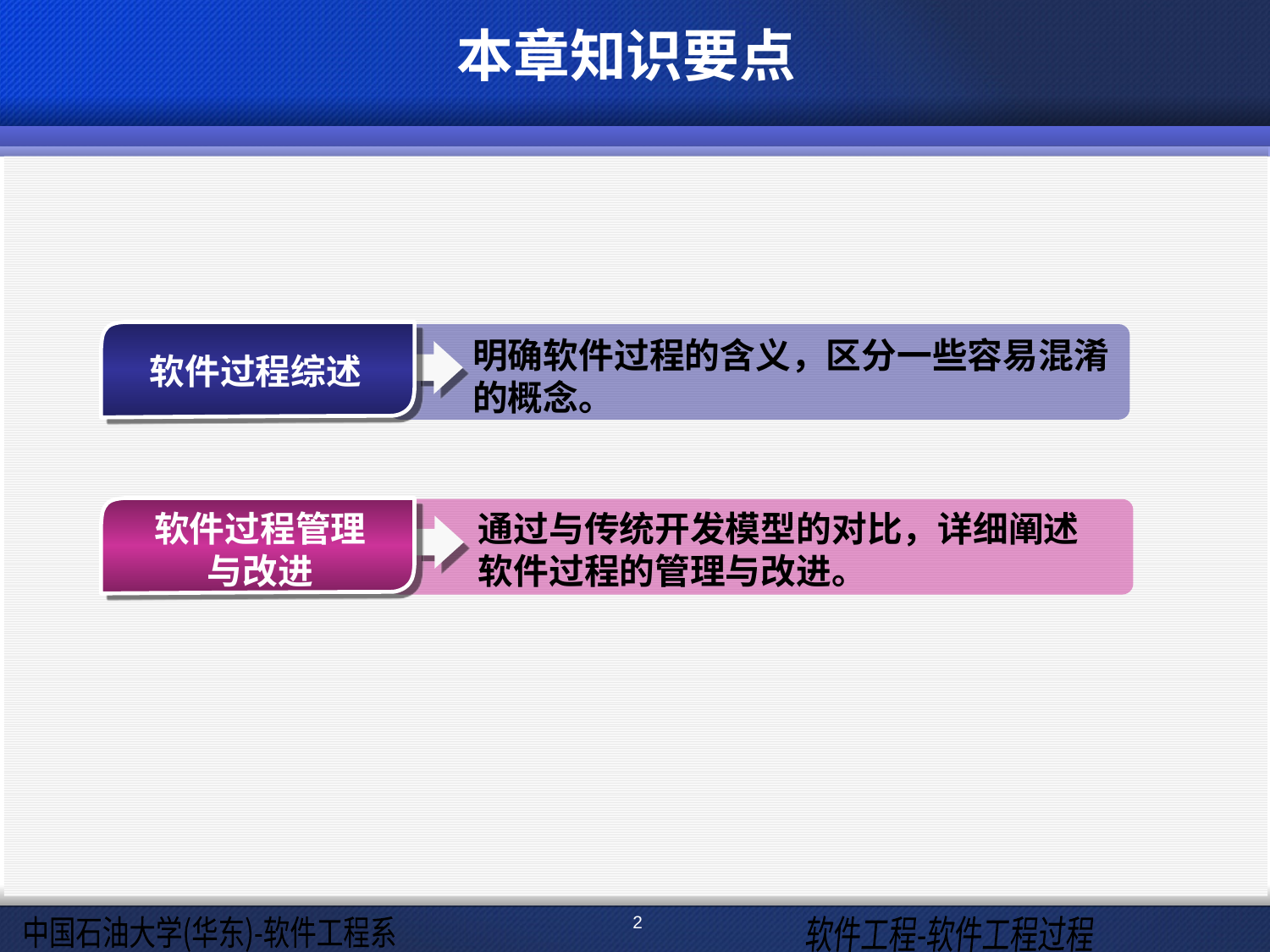

本章知识要点

明确软件过程的含义，区分一些容易混淆的概念。
软件过程综述

软件过程管理与改进
通过与传统开发模型的对比，详细阐述软件过程的管理与改进。
2